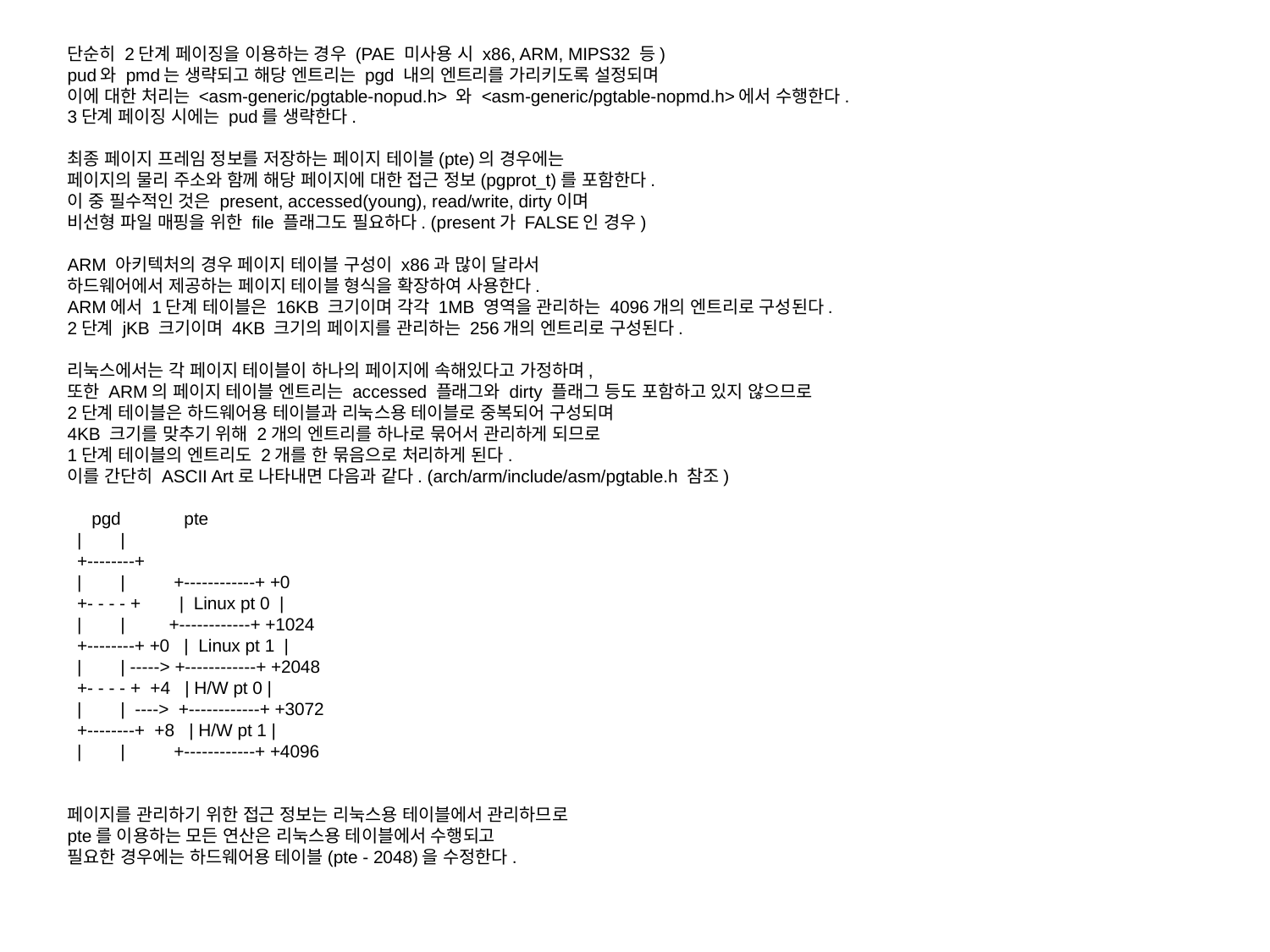

단순히 2단계 페이징을 이용하는 경우 (PAE 미사용 시 x86, ARM, MIPS32 등)
pud와 pmd는 생략되고 해당 엔트리는 pgd 내의 엔트리를 가리키도록 설정되며
이에 대한 처리는 <asm-generic/pgtable-nopud.h> 와 <asm-generic/pgtable-nopmd.h>에서 수행한다.
3단계 페이징 시에는 pud를 생략한다.
최종 페이지 프레임 정보를 저장하는 페이지 테이블(pte)의 경우에는
페이지의 물리 주소와 함께 해당 페이지에 대한 접근 정보(pgprot_t)를 포함한다.
이 중 필수적인 것은 present, accessed(young), read/write, dirty이며
비선형 파일 매핑을 위한 file 플래그도 필요하다. (present가 FALSE인 경우)
ARM 아키텍처의 경우 페이지 테이블 구성이 x86과 많이 달라서
하드웨어에서 제공하는 페이지 테이블 형식을 확장하여 사용한다.
ARM에서 1단계 테이블은 16KB 크기이며 각각 1MB 영역을 관리하는 4096개의 엔트리로 구성된다.
2단계 jKB 크기이며 4KB 크기의 페이지를 관리하는 256개의 엔트리로 구성된다.
리눅스에서는 각 페이지 테이블이 하나의 페이지에 속해있다고 가정하며,
또한 ARM의 페이지 테이블 엔트리는 accessed 플래그와 dirty 플래그 등도 포함하고 있지 않으므로
2단계 테이블은 하드웨어용 테이블과 리눅스용 테이블로 중복되어 구성되며
4KB 크기를 맞추기 위해 2개의 엔트리를 하나로 묶어서 관리하게 되므로
1단계 테이블의 엔트리도 2개를 한 묶음으로 처리하게 된다.
이를 간단히 ASCII Art로 나타내면 다음과 같다. (arch/arm/include/asm/pgtable.h 참조)
     pgd             pte
  |        |
  +--------+
  |        |          +------------+ +0
  +- - - - +        |  Linux pt 0  |
  |        |         +------------+ +1024
  +--------+ +0   |  Linux pt 1  |
  |        | -----> +------------+ +2048
  +- - - - +  +4   | H/W pt 0 |
  |        |  ---->  +------------+ +3072
  +--------+  +8   | H/W pt 1 |
  |        |          +------------+ +4096
페이지를 관리하기 위한 접근 정보는 리눅스용 테이블에서 관리하므로
pte를 이용하는 모든 연산은 리눅스용 테이블에서 수행되고
필요한 경우에는 하드웨어용 테이블(pte - 2048)을 수정한다.